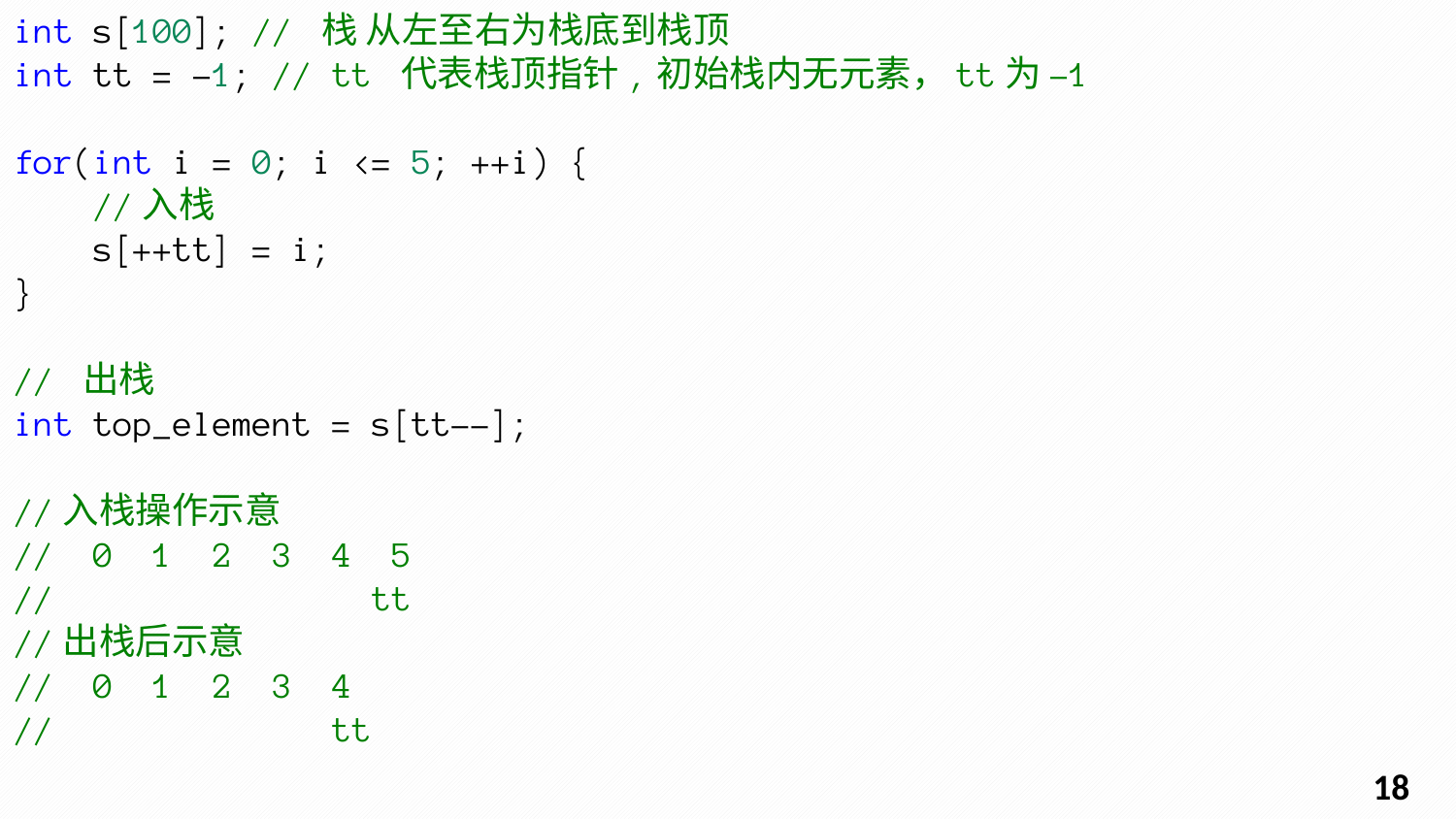

int s[100]; // 栈 从左至右为栈底到栈顶
int tt = -1; // tt 代表栈顶指针,初始栈内无元素，tt为-1
for(int i = 0; i <= 5; ++i) {
    //入栈
    s[++tt] = i;
}

// 出栈
int top_element = s[tt--];
//入栈操作示意
//  0  1  2  3  4  5
//                tt
//出栈后示意
//  0  1  2  3  4
//              tt
18